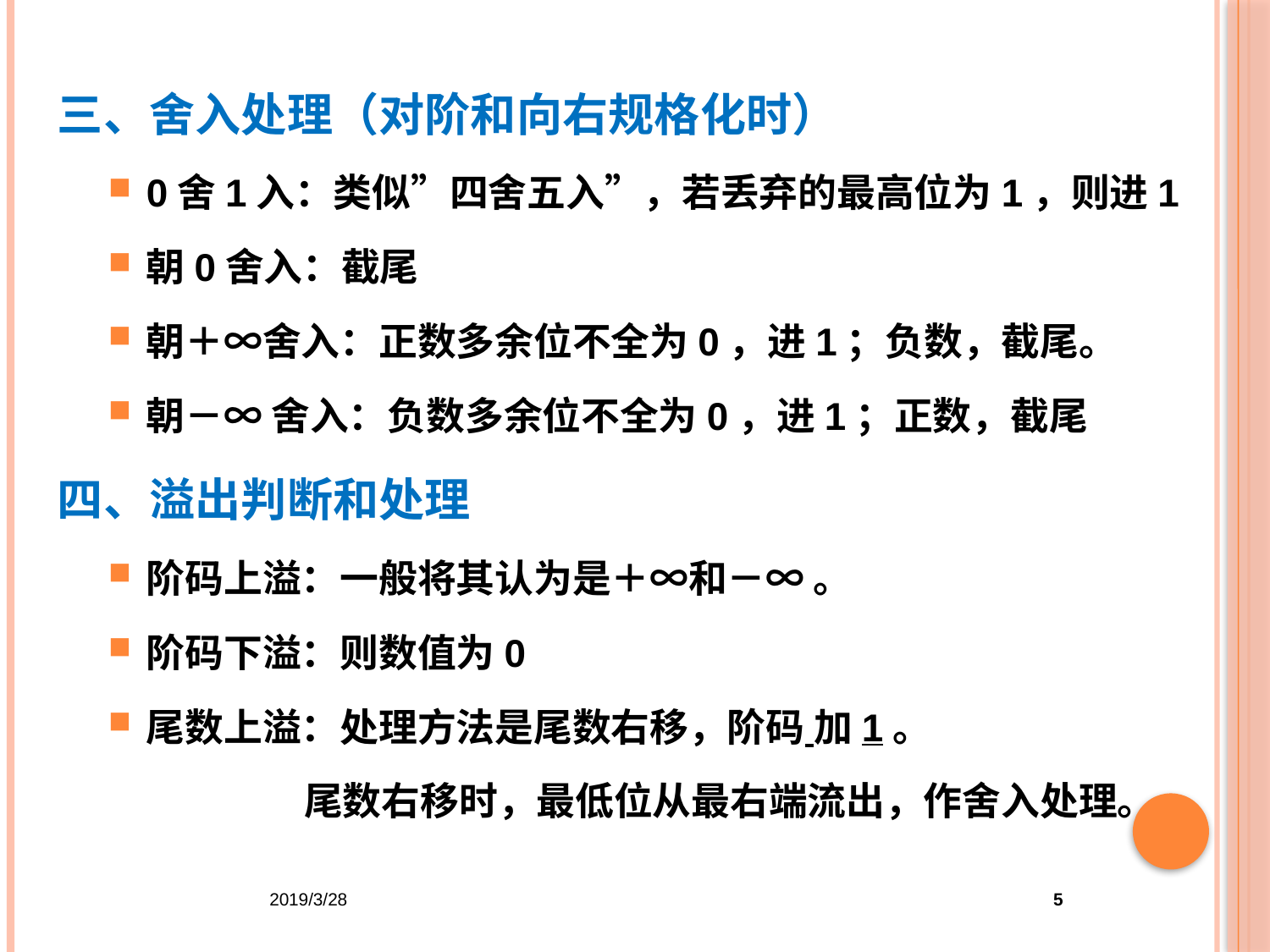

三、舍入处理（对阶和向右规格化时）
0舍1入：类似”四舍五入”，若丢弃的最高位为1，则进1
朝0舍入：截尾
朝＋∞舍入：正数多余位不全为0，进1；负数，截尾。
朝－∞ 舍入：负数多余位不全为0，进1；正数，截尾
四、溢出判断和处理
阶码上溢：一般将其认为是＋∞和－∞ 。
阶码下溢：则数值为0
尾数上溢：处理方法是尾数右移，阶码 加1。
                     尾数右移时，最低位从最右端流出，作舍入处理。
2019/3/28
5